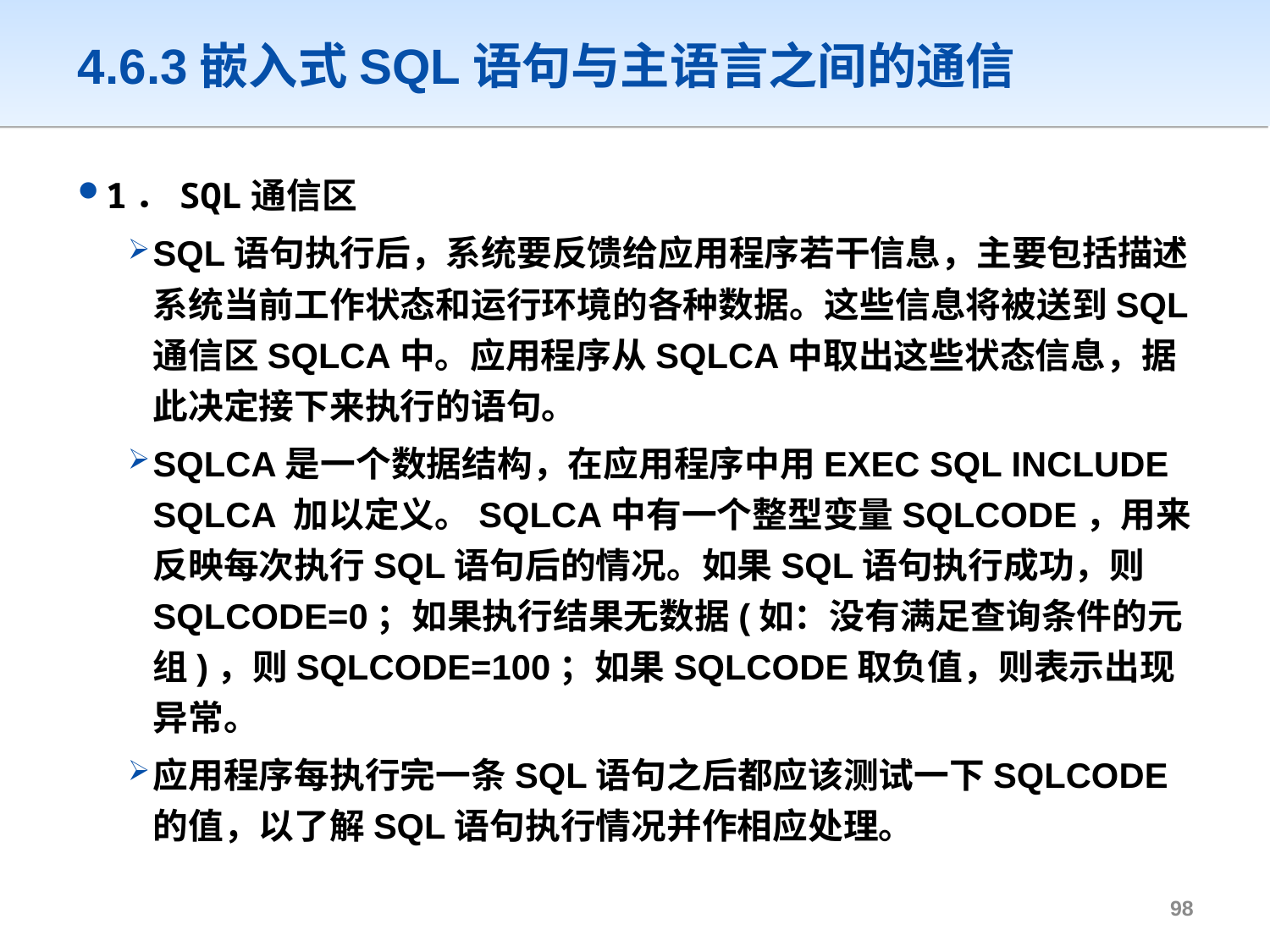

# 4.6.3嵌入式SQL语句与主语言之间的通信
1．SQL通信区
SQL语句执行后，系统要反馈给应用程序若干信息，主要包括描述系统当前工作状态和运行环境的各种数据。这些信息将被送到SQL通信区SQLCA中。应用程序从SQLCA中取出这些状态信息，据此决定接下来执行的语句。
SQLCA是一个数据结构，在应用程序中用EXEC SQL INCLUDE SQLCA 加以定义。SQLCA中有一个整型变量SQLCODE，用来反映每次执行SQL语句后的情况。如果SQL语句执行成功，则SQLCODE=0；如果执行结果无数据(如：没有满足查询条件的元组)，则SQLCODE=100；如果SQLCODE取负值，则表示出现异常。
应用程序每执行完一条SQL语句之后都应该测试一下SQLCODE的值，以了解SQL语句执行情况并作相应处理。

98